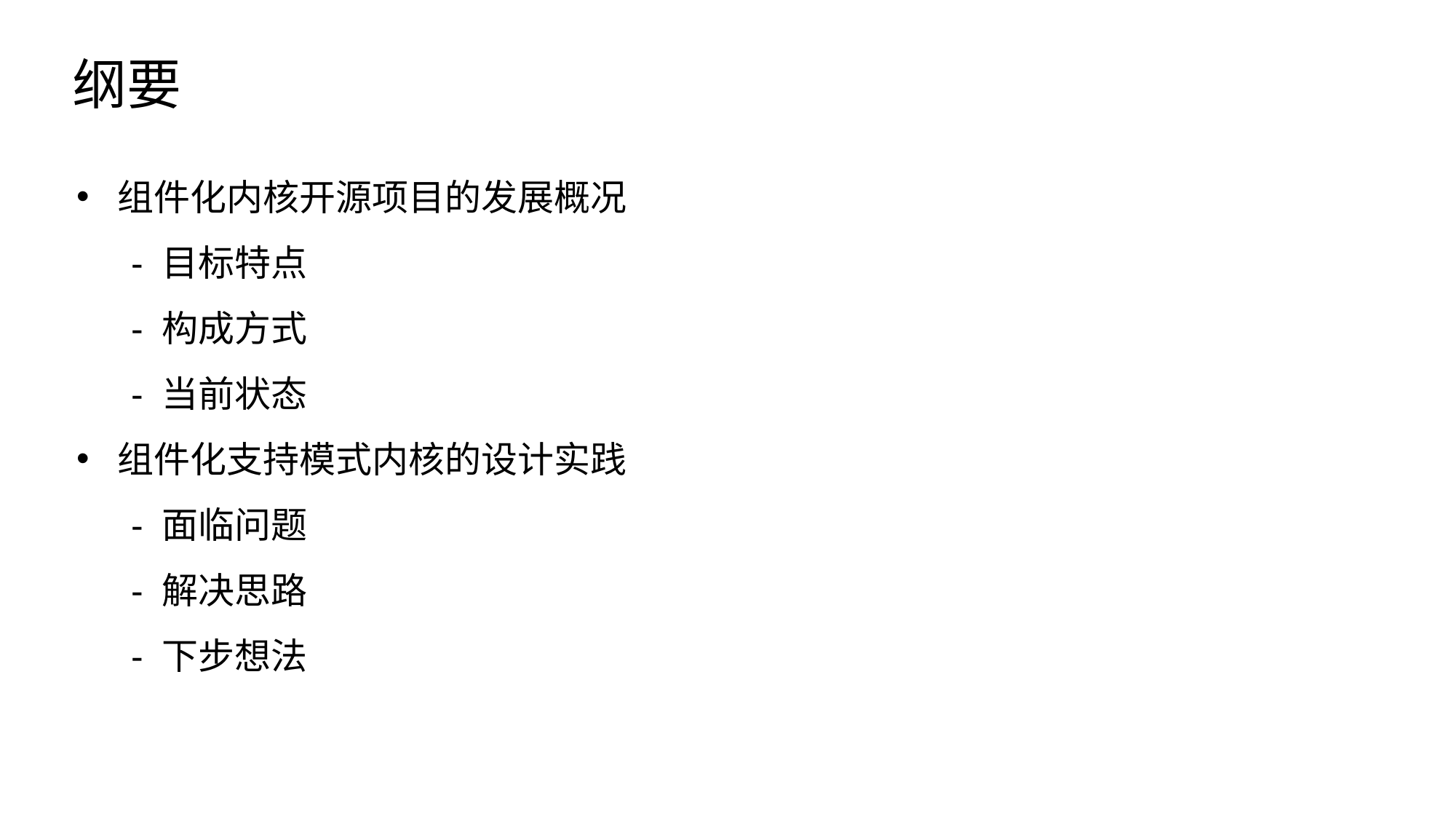

纲要
组件化内核开源项目的发展概况
- 目标特点
- 构成方式
- 当前状态
组件化支持模式内核的设计实践
- 面临问题
- 解决思路
- 下步想法